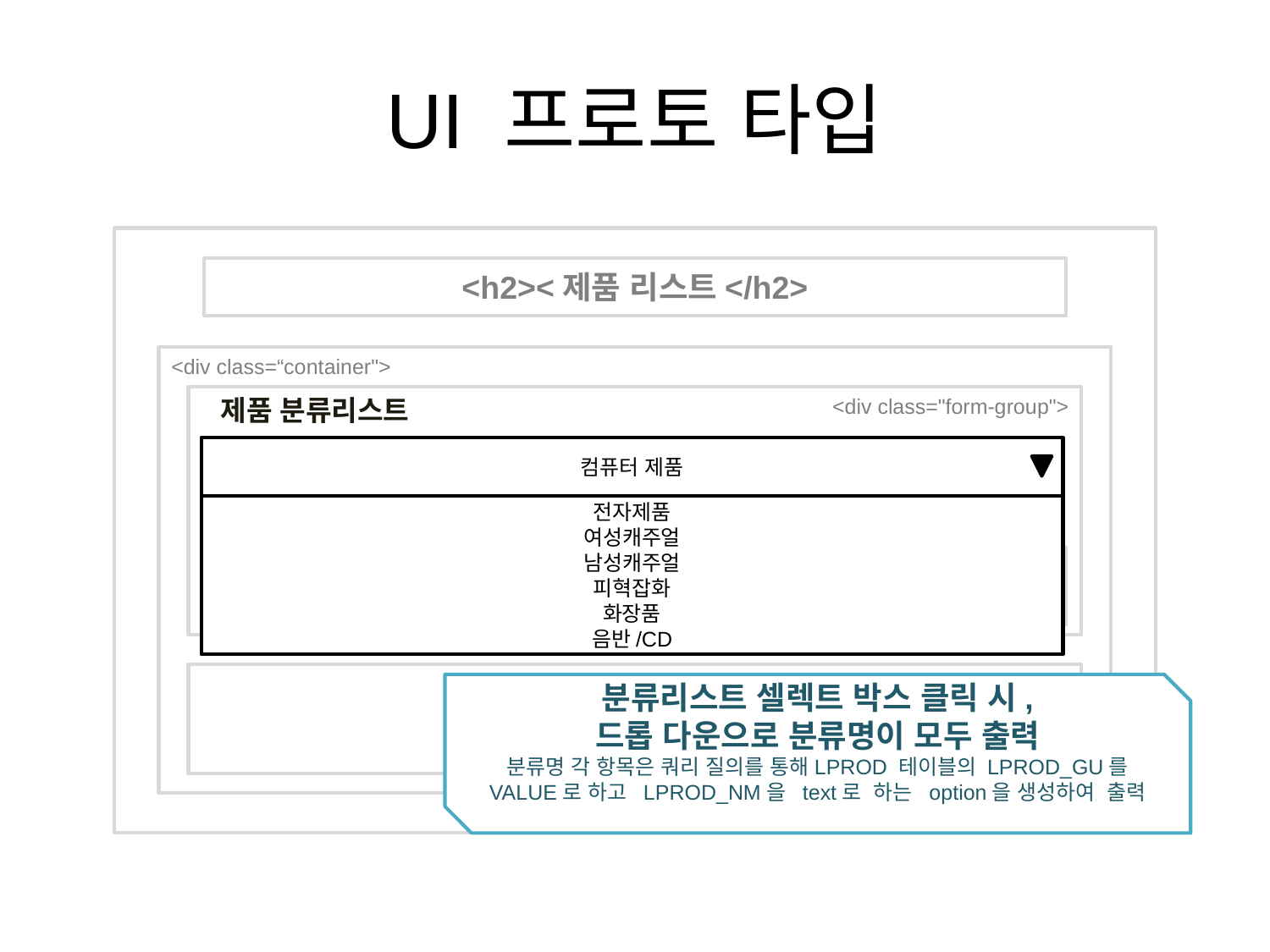

# UI 프로토 타입

<h2><제품 리스트</h2>
<div class=“container">
<div class="form-group">
컴퓨터 제품
전자제품
여성캐주얼
남성캐주얼
피혁잡화
화장품
음반/CD
<select multiple class="form-control" id="prod">
<div id=result>
제품 분류리스트

분류리스트 셀렉트 박스 클릭 시,
드롭 다운으로 분류명이 모두 출력
분류명 각 항목은 쿼리 질의를 통해LPROD 테이블의 LPROD_GU를 VALUE로 하고  LPROD_NM을  text로  하는  option을 생성하여  출력